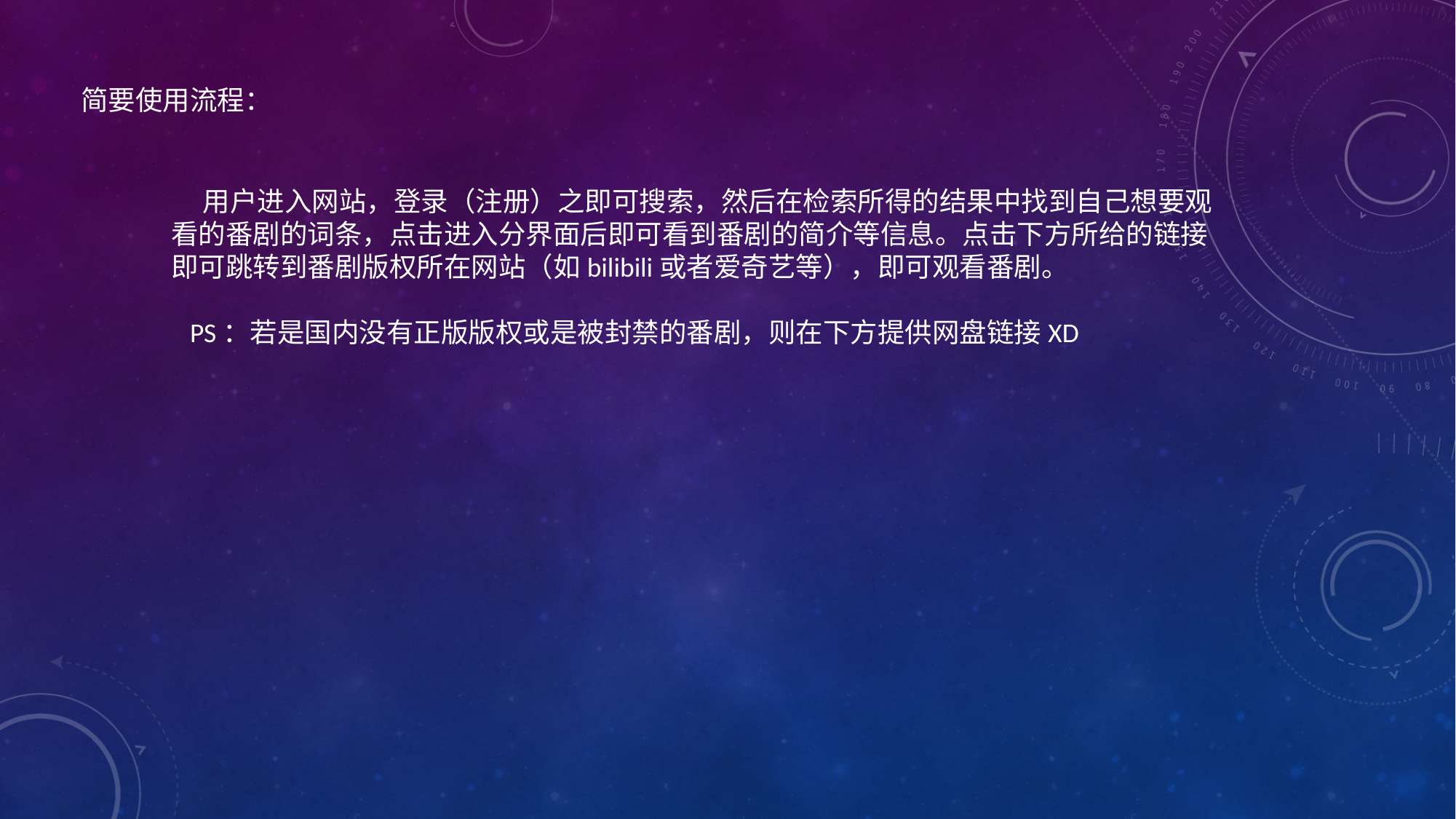

简要使用流程：
    用户进入网站，登录（注册）之即可搜索，然后在检索所得的结果中找到自己想要观看的番剧的词条，点击进入分界面后即可看到番剧的简介等信息。点击下方所给的链接即可跳转到番剧版权所在网站（如bilibili或者爱奇艺等），即可观看番剧。

   PS：若是国内没有正版版权或是被封禁的番剧，则在下方提供网盘链接XD